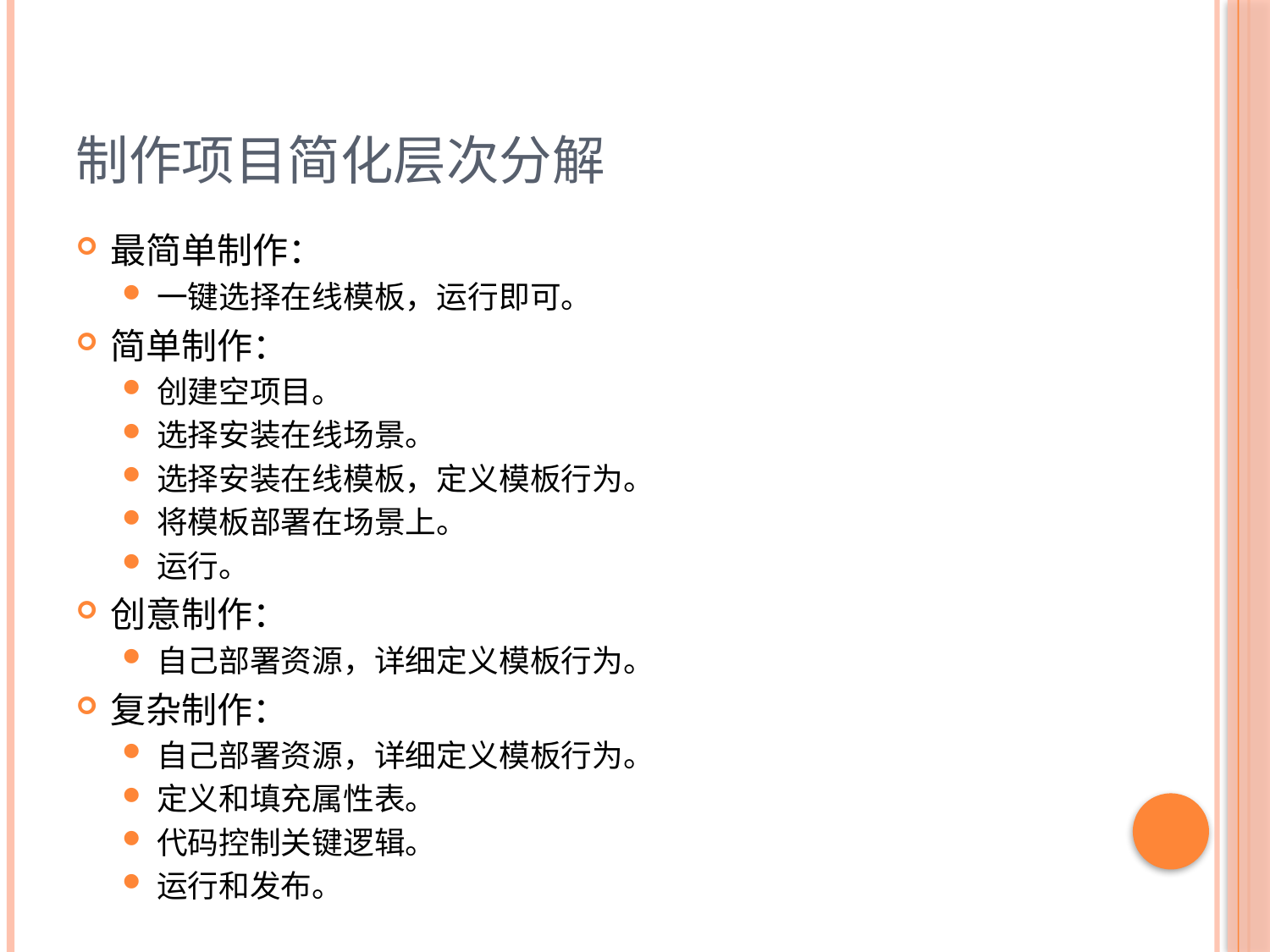

# 制作项目简化层次分解
最简单制作：
一键选择在线模板，运行即可。
简单制作：
创建空项目。
选择安装在线场景。
选择安装在线模板，定义模板行为。
将模板部署在场景上。
运行。
创意制作：
自己部署资源，详细定义模板行为。
复杂制作：
自己部署资源，详细定义模板行为。
定义和填充属性表。
代码控制关键逻辑。
运行和发布。